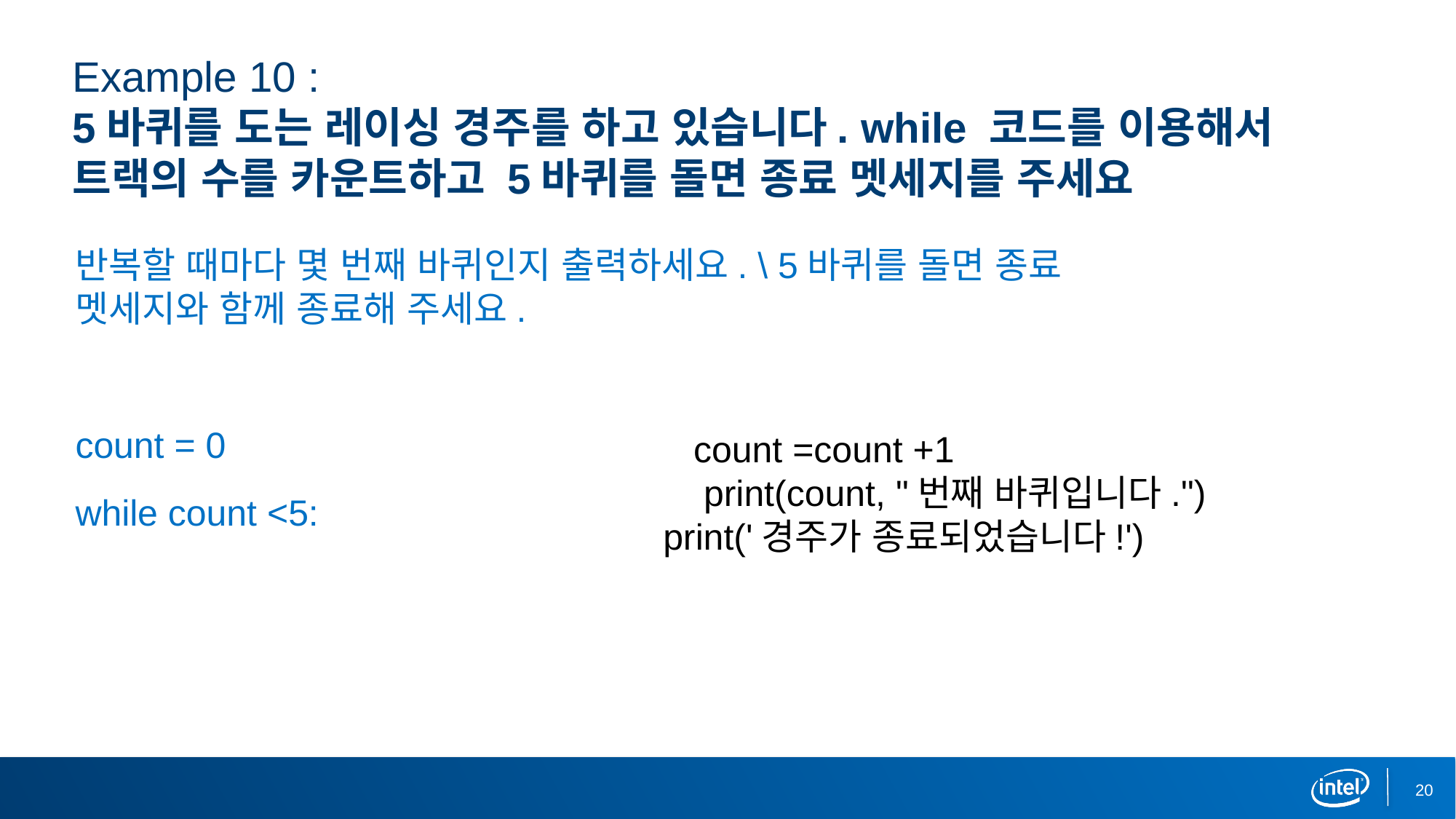

# Example 10 : 5바퀴를 도는 레이싱 경주를 하고 있습니다. while 코드를 이용해서 트랙의 수를 카운트하고 5바퀴를 돌면 종료 멧세지를 주세요
반복할 때마다 몇 번째 바퀴인지 출력하세요. \ 5바퀴를 돌면 종료 멧세지와 함께 종료해 주세요.

count = 0
while count <5:

   count =count +1
    print(count, "번째 바퀴입니다.")
print('경주가 종료되었습니다!')
20